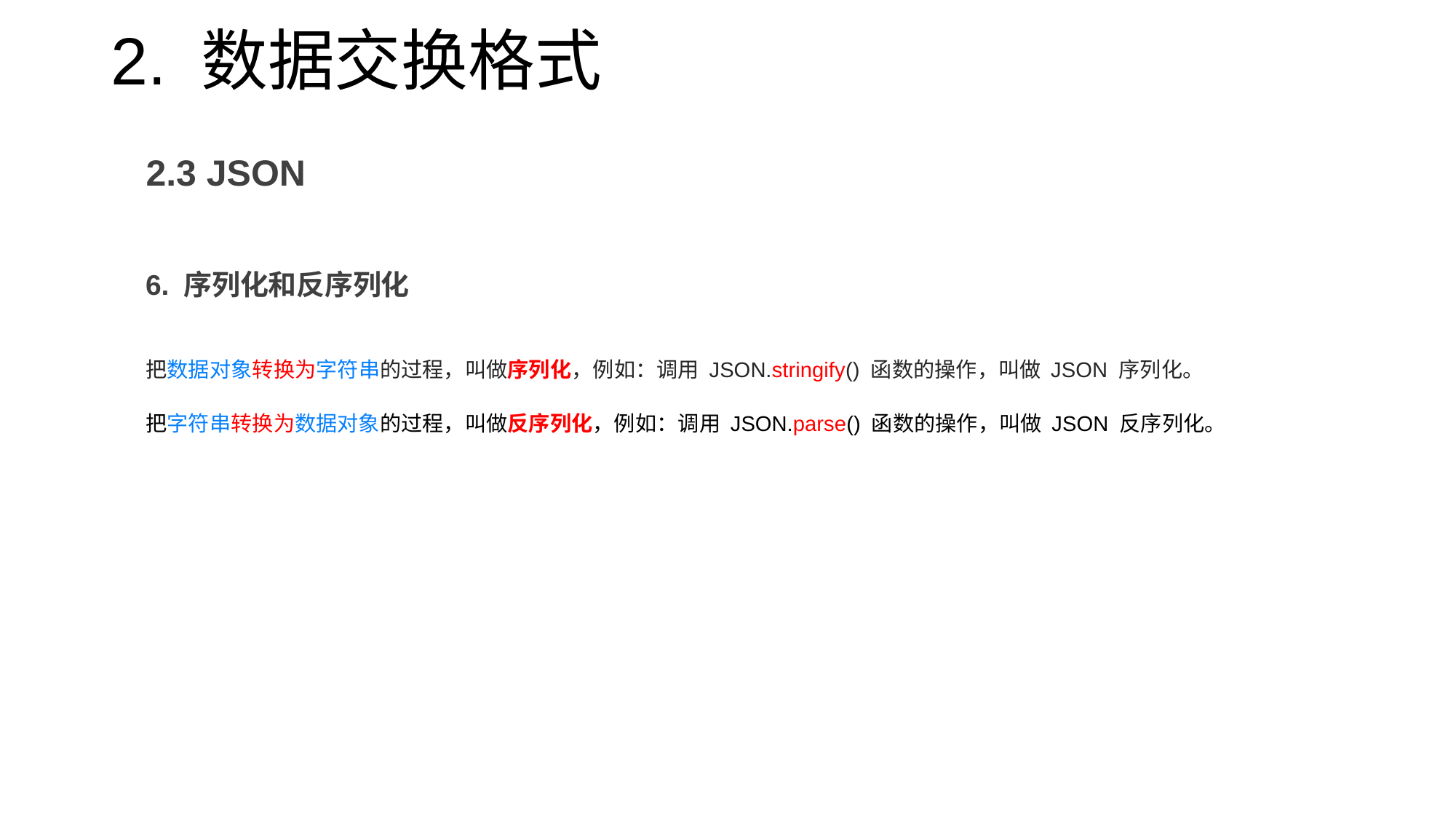

# 2. 数据交换格式
2.3 JSON
6. 序列化和反序列化
把数据对象转换为字符串的过程，叫做序列化，例如：调用 JSON.stringify() 函数的操作，叫做 JSON 序列化。
把字符串转换为数据对象的过程，叫做反序列化，例如：调用 JSON.parse() 函数的操作，叫做 JSON 反序列化。